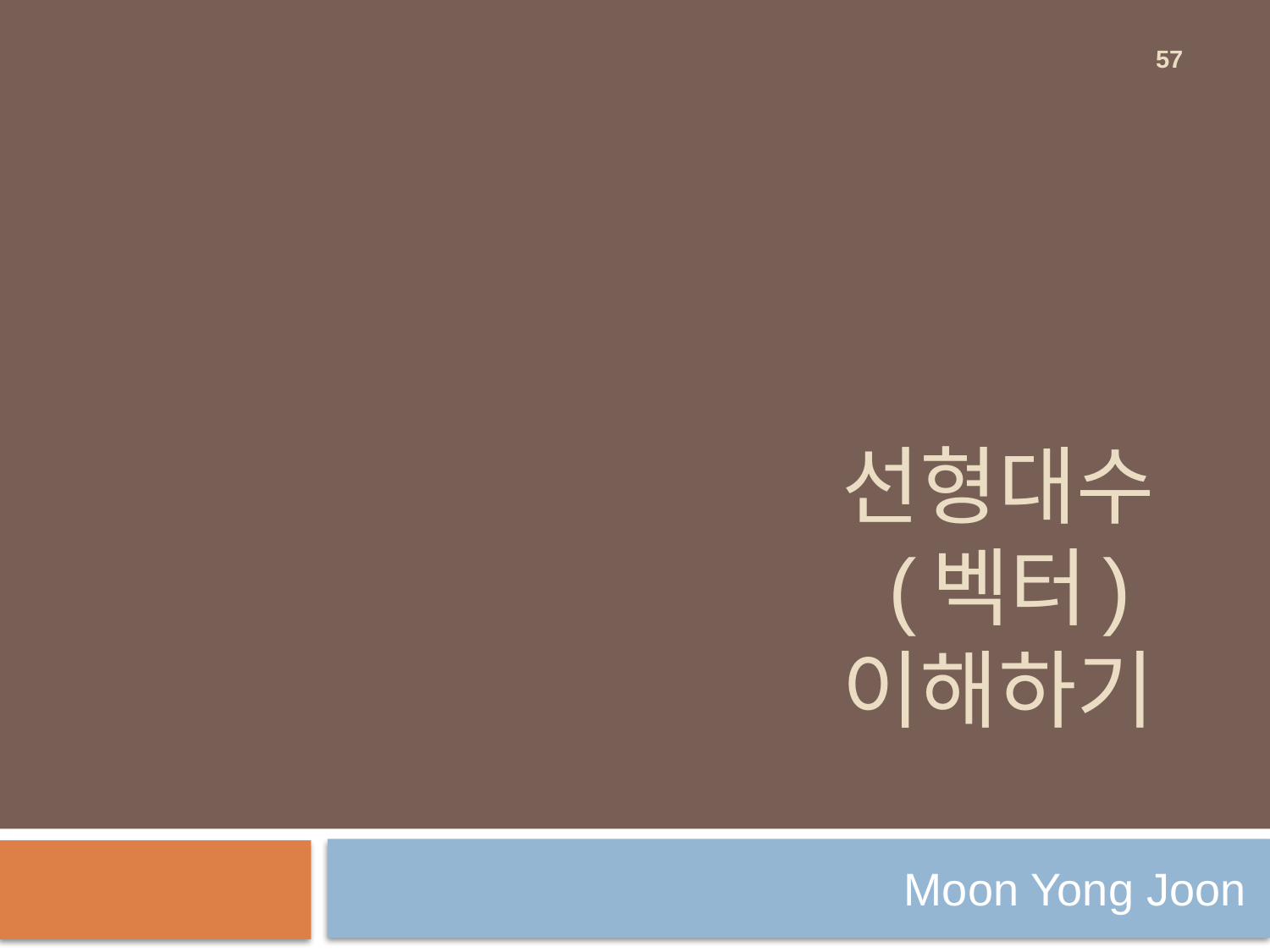

57
# 선형대수 (벡터) 이해하기
Moon Yong Joon